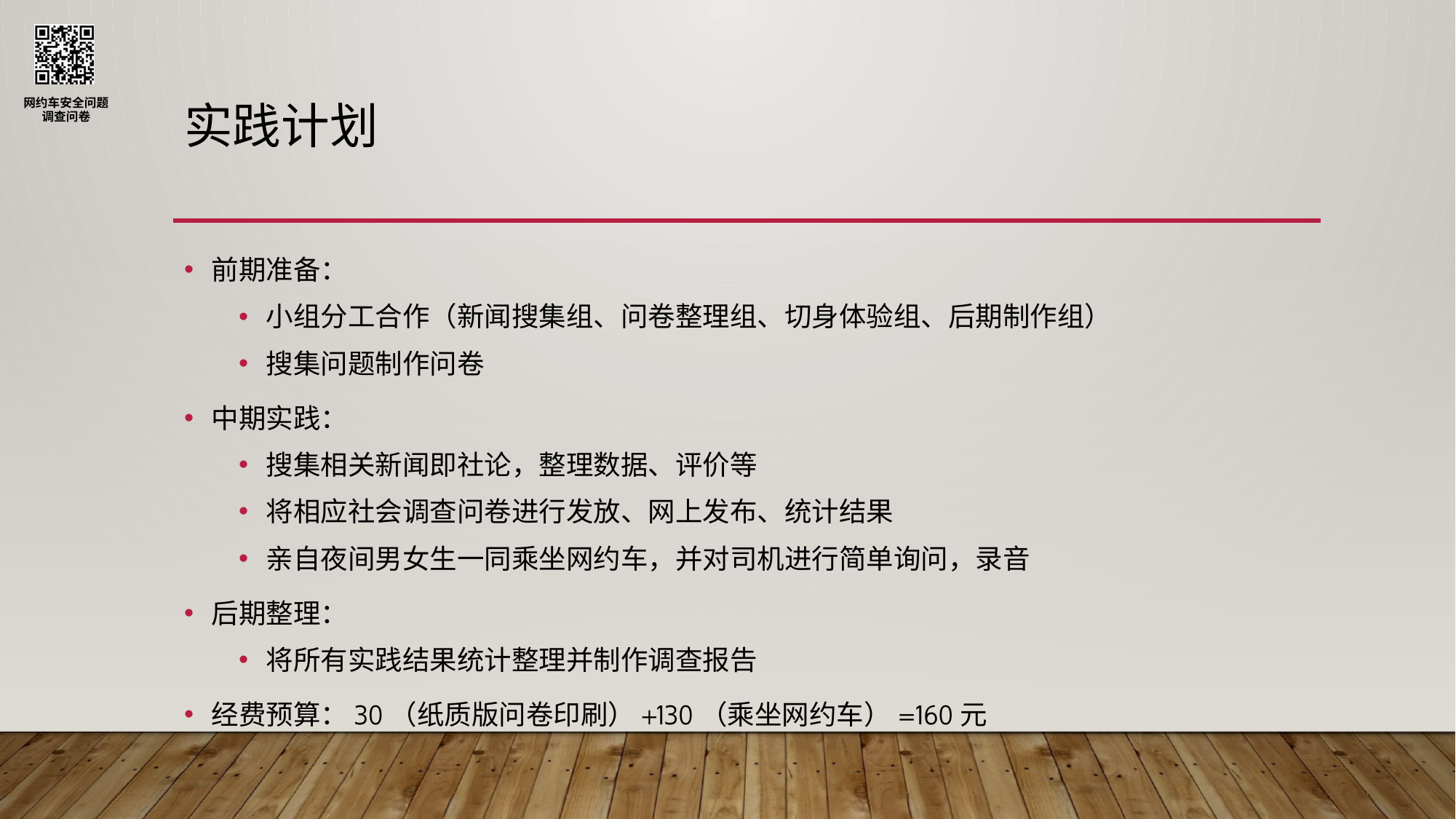

# 实践计划
前期准备：
小组分工合作（新闻搜集组、问卷整理组、切身体验组、后期制作组）
搜集问题制作问卷
中期实践：
搜集相关新闻即社论，整理数据、评价等
将相应社会调查问卷进行发放、网上发布、统计结果
亲自夜间男女生一同乘坐网约车，并对司机进行简单询问，录音
后期整理：
将所有实践结果统计整理并制作调查报告
经费预算：30（纸质版问卷印刷）+130（乘坐网约车）=160元